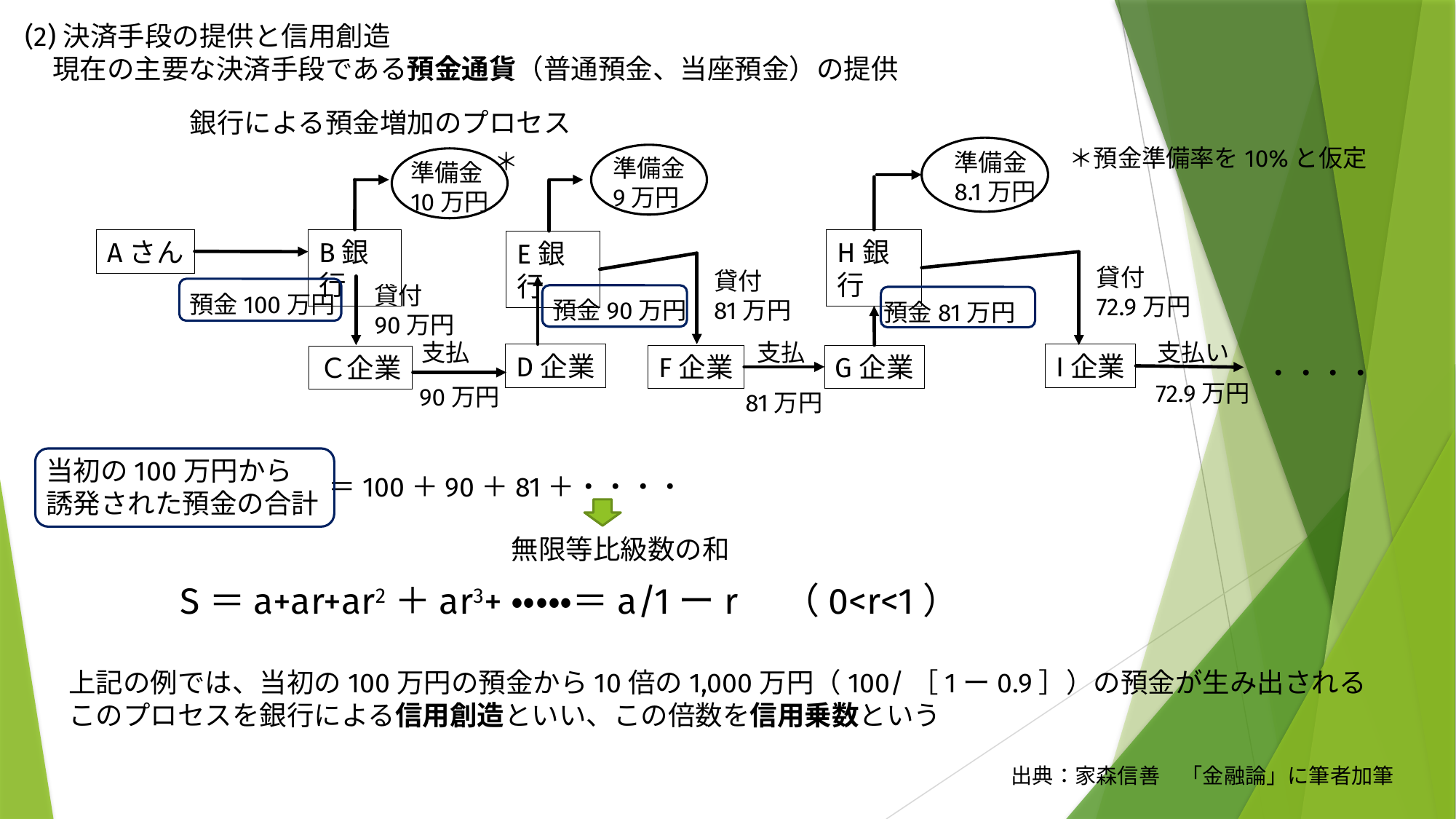

(2)決済手段の提供と信用創造
　現在の主要な決済手段である預金通貨（普通預金、当座預金）の提供
銀行による預金増加のプロセス

＊預金準備率を10%と仮定
＊
準備金
8.1万円

準備金
9万円

準備金
10万円
Aさん
B銀行
H銀行
E銀行
貸付
72.9万円
貸付
81万円
貸付
90万円

預金100万円

預金90万円
預金81万円
支払い
支払
支払
D企業
I企業
F企業
G企業
Ｃ企業
・・・・
72.9万円
90万円
81万円
当初の100万円から
誘発された預金の合計

＝100＋90＋81＋・・・・

無限等比級数の和
S＝a+ar+ar2＋ar3+・・・・・＝a/1ーr　（0<r<1）
上記の例では、当初の100万円の預金から10倍の1,000万円（100/［1ー0.9］）の預金が生み出される
このプロセスを銀行による信用創造といい、この倍数を信用乗数という

出典：家森信善　「金融論」に筆者加筆